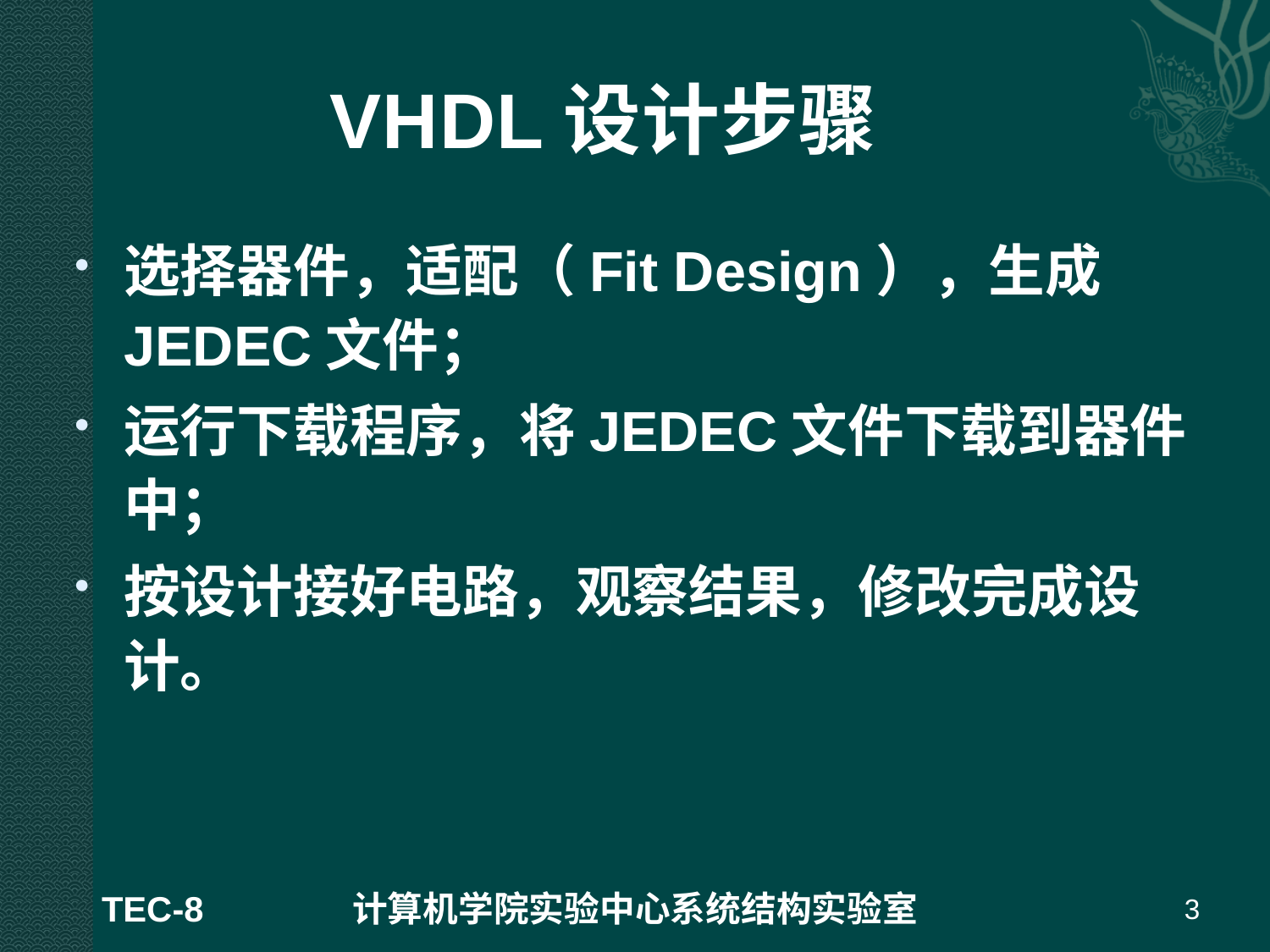

# VHDL设计步骤
选择器件，适配（Fit Design），生成JEDEC文件；
运行下载程序，将JEDEC文件下载到器件中；
按设计接好电路，观察结果，修改完成设计。
TEC-8
计算机学院实验中心系统结构实验室
3